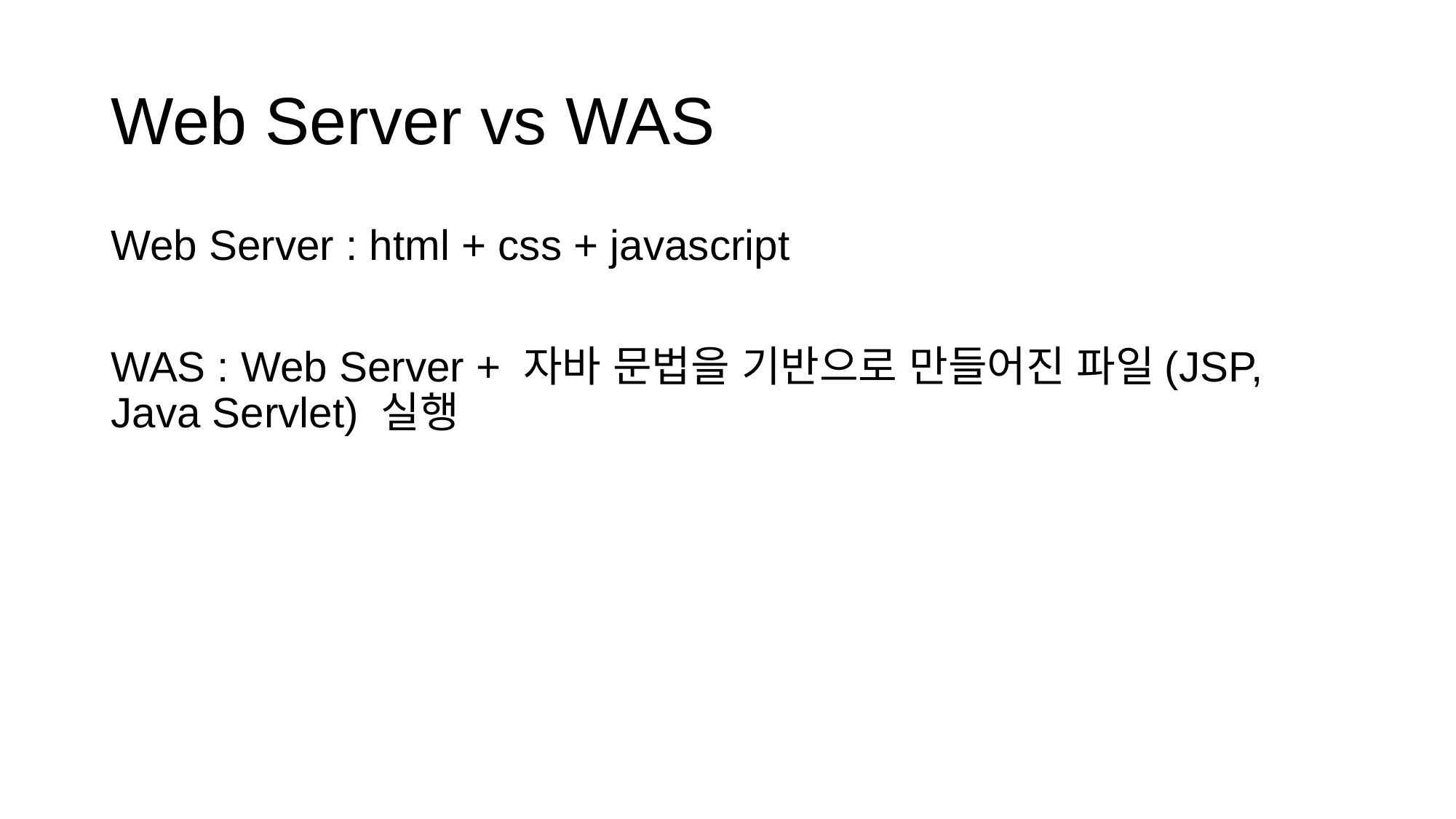

# Web Server vs WAS
Web Server : html + css + javascript

WAS : Web Server + 자바 문법을 기반으로 만들어진 파일(JSP, Java Servlet) 실행